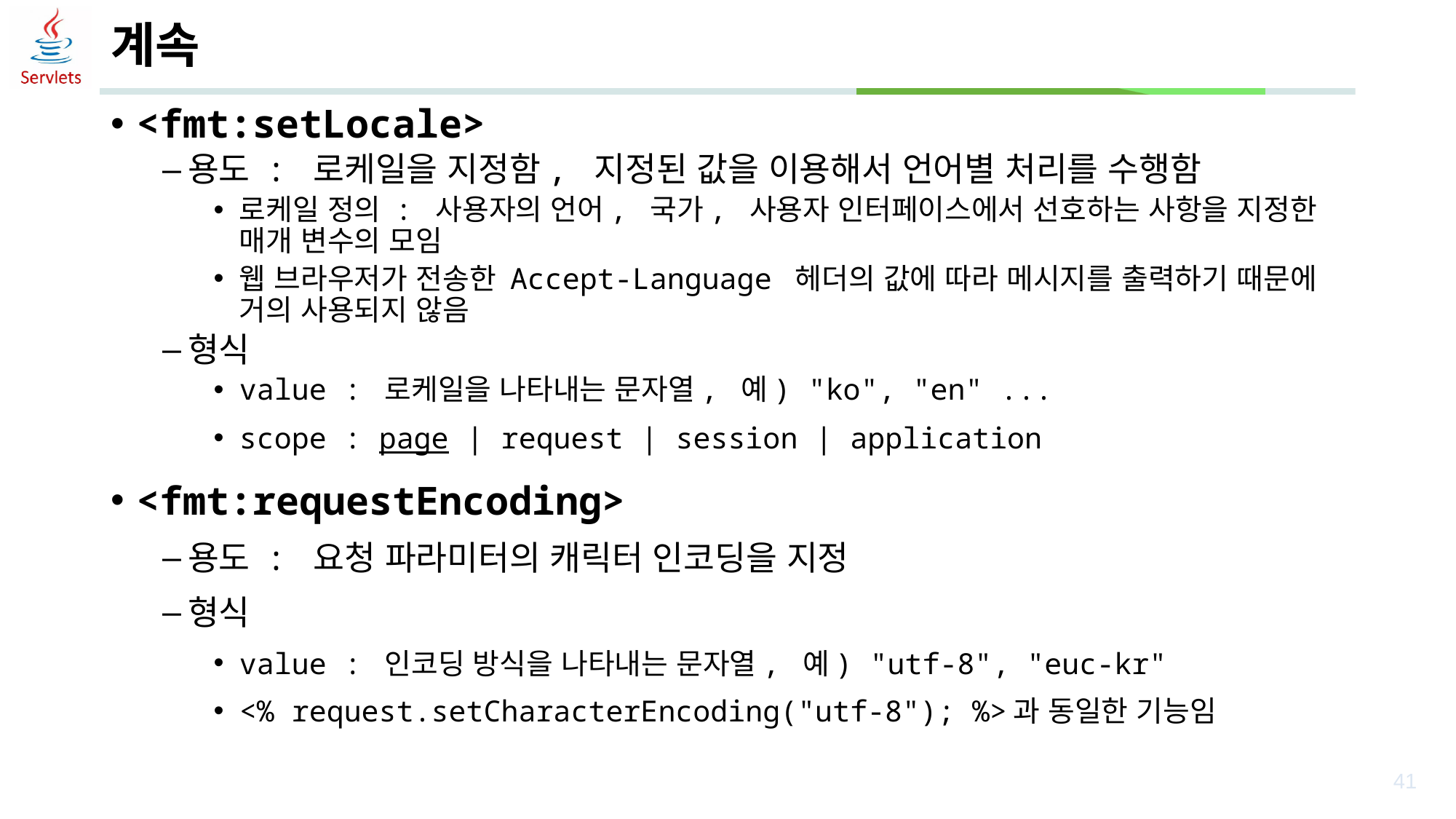

# 계속
<fmt:setLocale>
용도 : 로케일을 지정함, 지정된 값을 이용해서 언어별 처리를 수행함
로케일 정의 : 사용자의 언어, 국가, 사용자 인터페이스에서 선호하는 사항을 지정한 매개 변수의 모임
웹 브라우저가 전송한 Accept-Language 헤더의 값에 따라 메시지를 출력하기 때문에 거의 사용되지 않음
형식
value : 로케일을 나타내는 문자열, 예) "ko", "en" ...
scope : page | request | session | application
<fmt:requestEncoding>
용도 : 요청 파라미터의 캐릭터 인코딩을 지정
형식
value : 인코딩 방식을 나타내는 문자열, 예) "utf-8", "euc-kr"
<% request.setCharacterEncoding("utf-8"); %>과 동일한 기능임

41